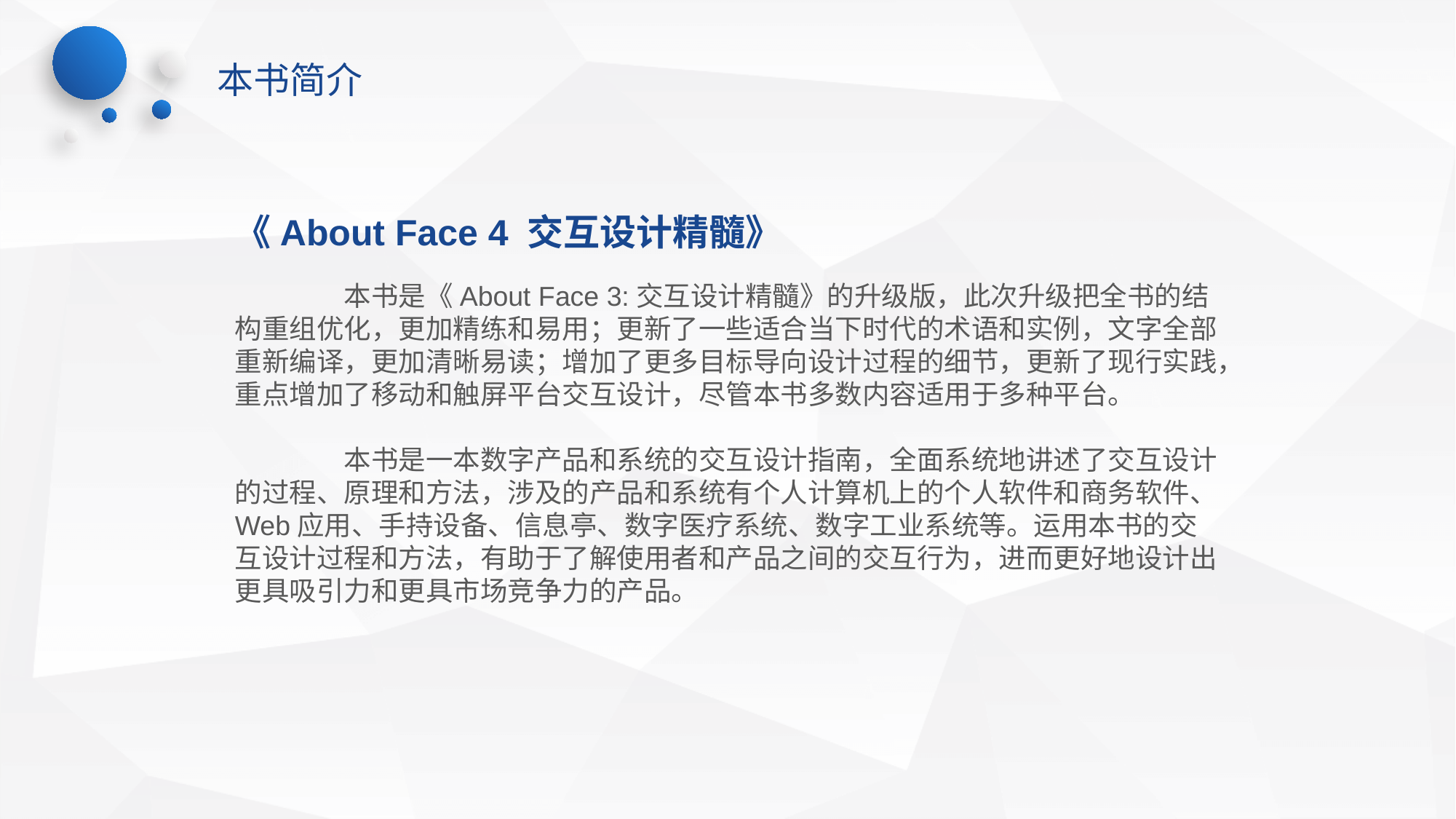

本书简介
《About Face 4 交互设计精髓》
	本书是《About Face 3:交互设计精髓》的升级版，此次升级把全书的结构重组优化，更加精练和易用；更新了一些适合当下时代的术语和实例，文字全部重新编译，更加清晰易读；增加了更多目标导向设计过程的细节，更新了现行实践，重点增加了移动和触屏平台交互设计，尽管本书多数内容适用于多种平台。

	本书是一本数字产品和系统的交互设计指南，全面系统地讲述了交互设计的过程、原理和方法，涉及的产品和系统有个人计算机上的个人软件和商务软件、Web应用、手持设备、信息亭、数字医疗系统、数字工业系统等。运用本书的交互设计过程和方法，有助于了解使用者和产品之间的交互行为，进而更好地设计出更具吸引力和更具市场竞争力的产品。